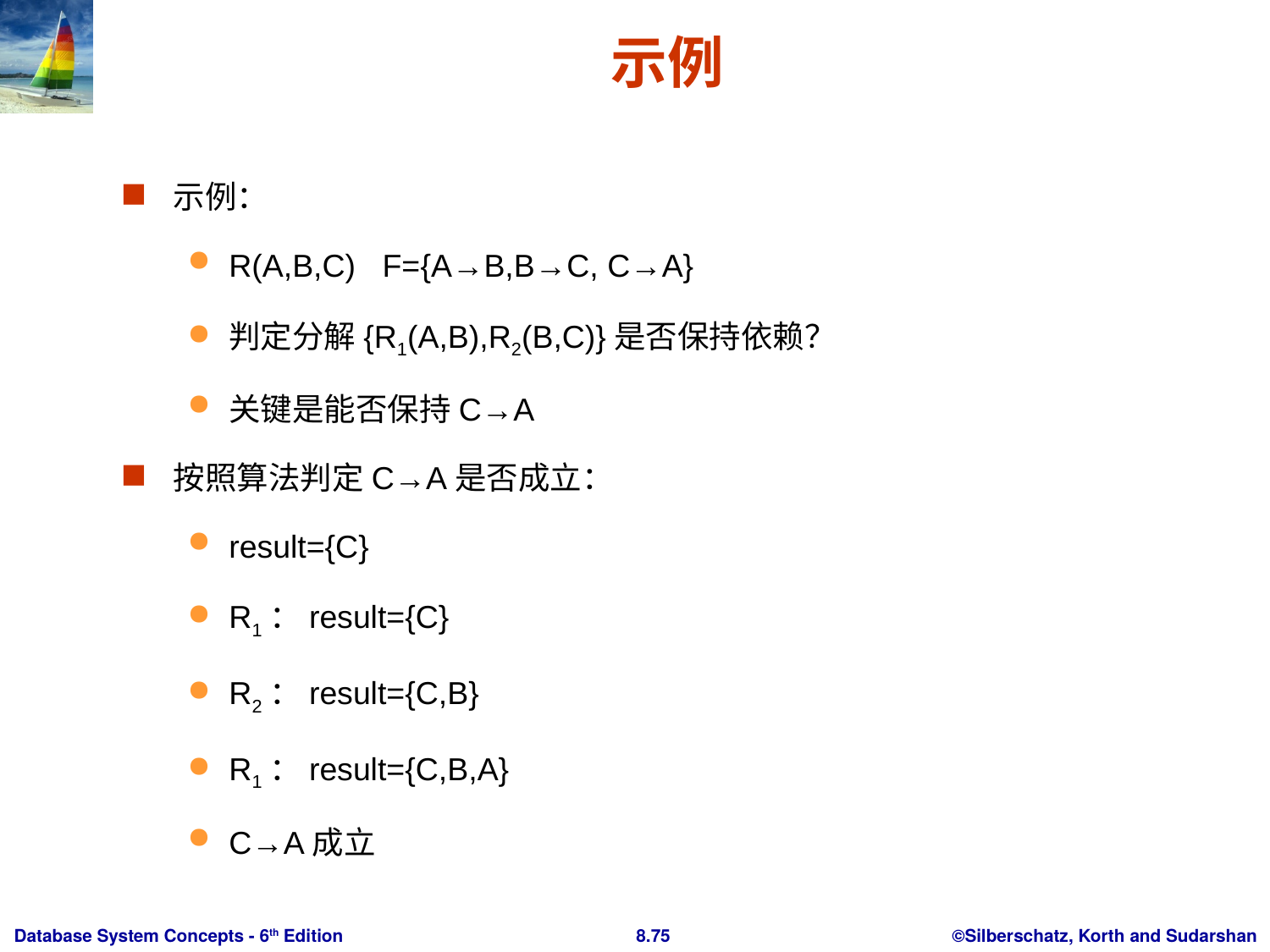

# 示例
示例：
R(A,B,C)   F={A→B,B→C, C→A}
判定分解{R1(A,B),R2(B,C)}是否保持依赖？
关键是能否保持C→A
按照算法判定C→A是否成立：
result={C}
R1：result={C}
R2：result={C,B}
R1：result={C,B,A}
C→A成立